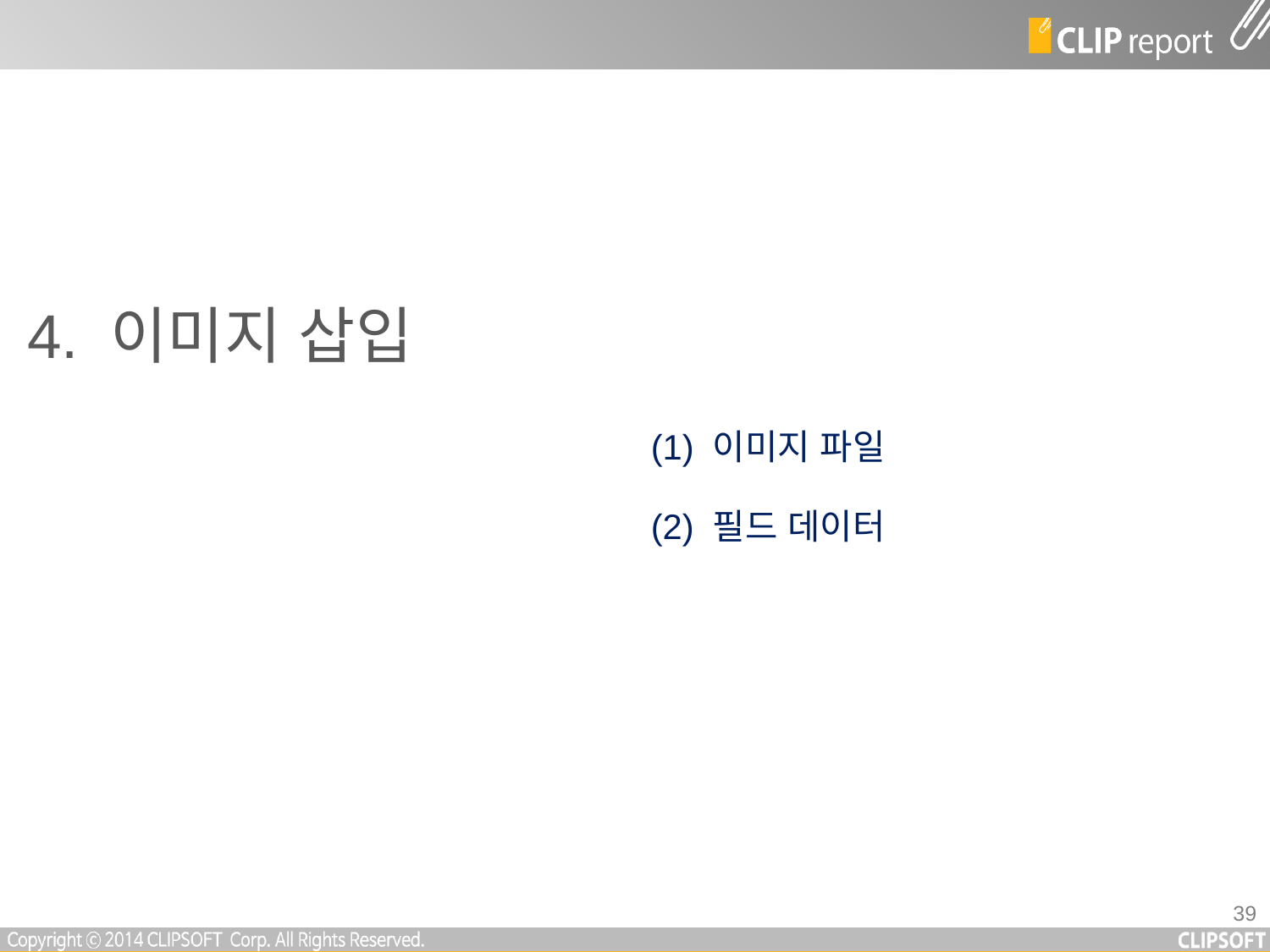

4. 이미지 삽입
(1) 이미지 파일
(2) 필드 데이터